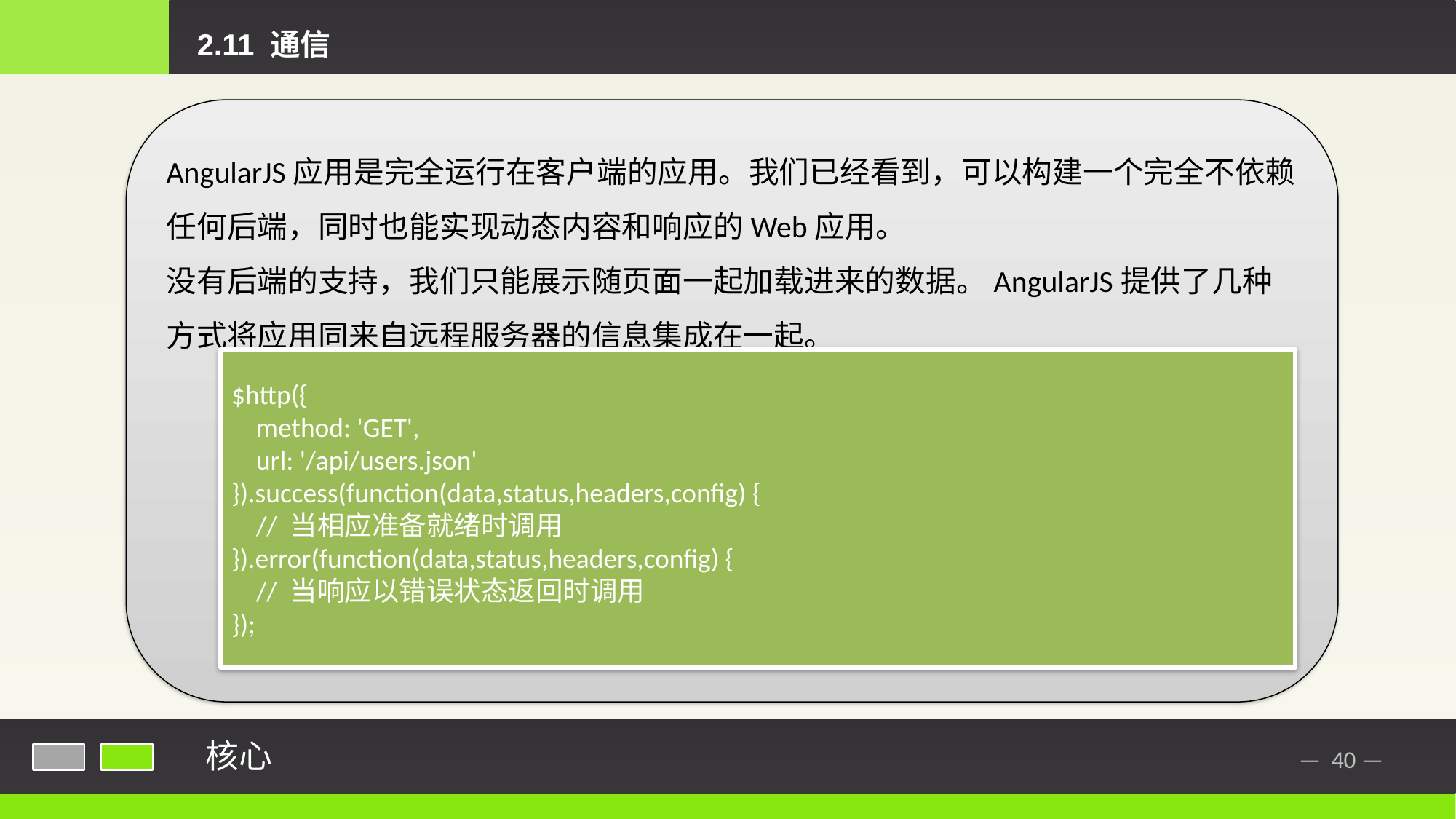

2.11 通信
AngularJS应用是完全运行在客户端的应用。我们已经看到，可以构建一个完全不依赖任何后端，同时也能实现动态内容和响应的Web应用。
没有后端的支持，我们只能展示随页面一起加载进来的数据。AngularJS提供了几种方式将应用同来自远程服务器的信息集成在一起。
使用$http：可以使用内置的$http服务直接同外部进行通信。$http服务只是简单的封装了浏览器原生的XMLHttpRequest对象。$http服务是只能接受一个参数的函数，这个参数是一个对象，包含了用来生成HTTP请求的配置内容。这个函数返回一个promise对象，具有success和error两个方法。

$http({
    method: 'GET',
    url: '/api/users.json'
}).success(function(data,status,headers,config) {
    // 当相应准备就绪时调用
}).error(function(data,status,headers,config) {
    // 当响应以错误状态返回时调用
});